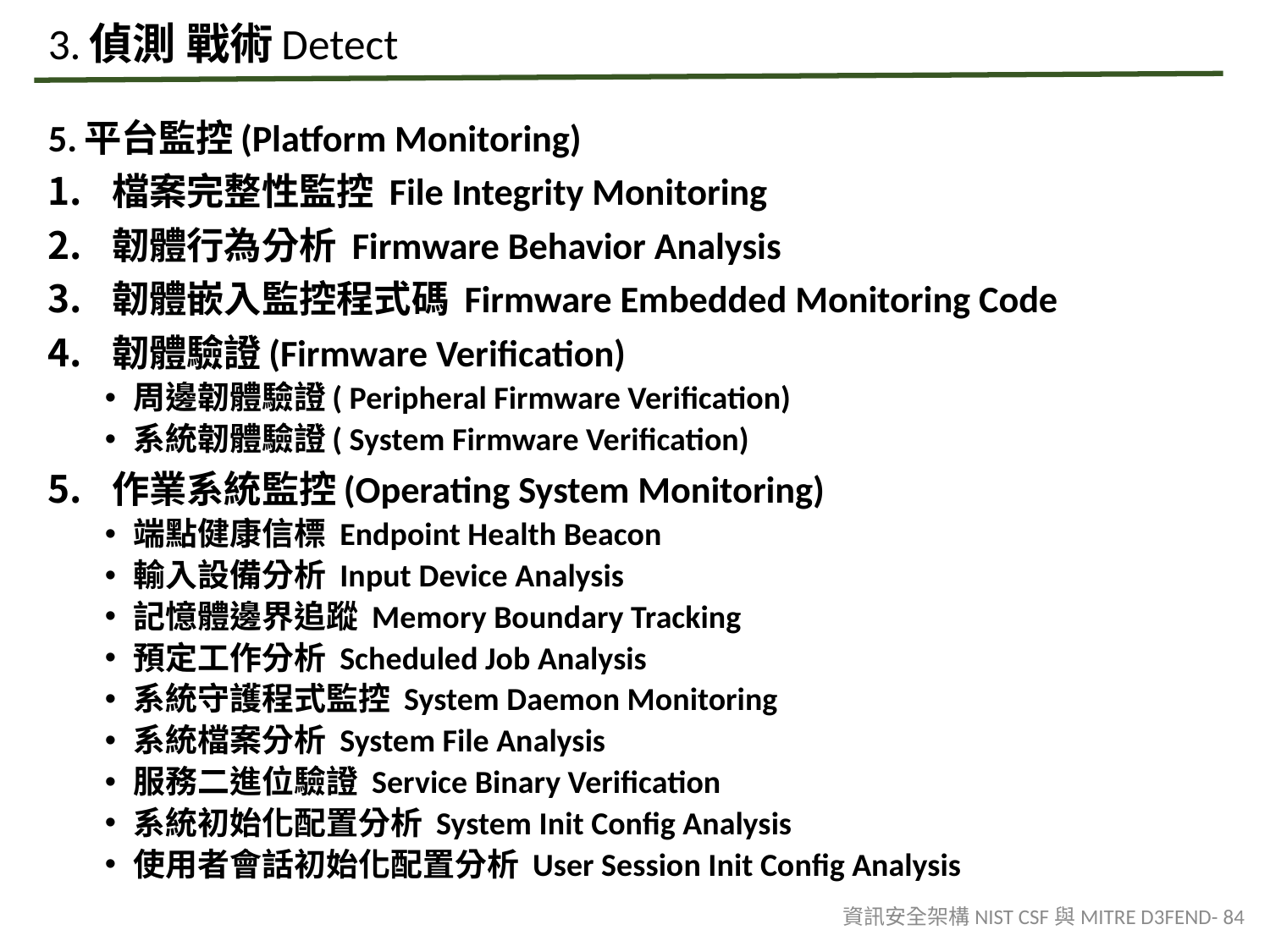

# 3.偵測 戰術Detect
5.平台監控(Platform Monitoring)
檔案完整性監控 File Integrity Monitoring
韌體行為分析 Firmware Behavior Analysis
韌體嵌入監控程式碼 Firmware Embedded Monitoring Code
韌體驗證(Firmware Verification)
周邊韌體驗證( Peripheral Firmware Verification)
系統韌體驗證( System Firmware Verification)
作業系統監控(Operating System Monitoring)
端點健康信標 Endpoint Health Beacon
輸入設備分析 Input Device Analysis
記憶體邊界追蹤 Memory Boundary Tracking
預定工作分析 Scheduled Job Analysis
系統守護程式監控 System Daemon Monitoring
系統檔案分析 System File Analysis
服務二進位驗證 Service Binary Verification
系統初始化配置分析 System Init Config Analysis
使用者會話初始化配置分析 User Session Init Config Analysis
資訊安全架構NIST CSF與MITRE D3FEND- 84